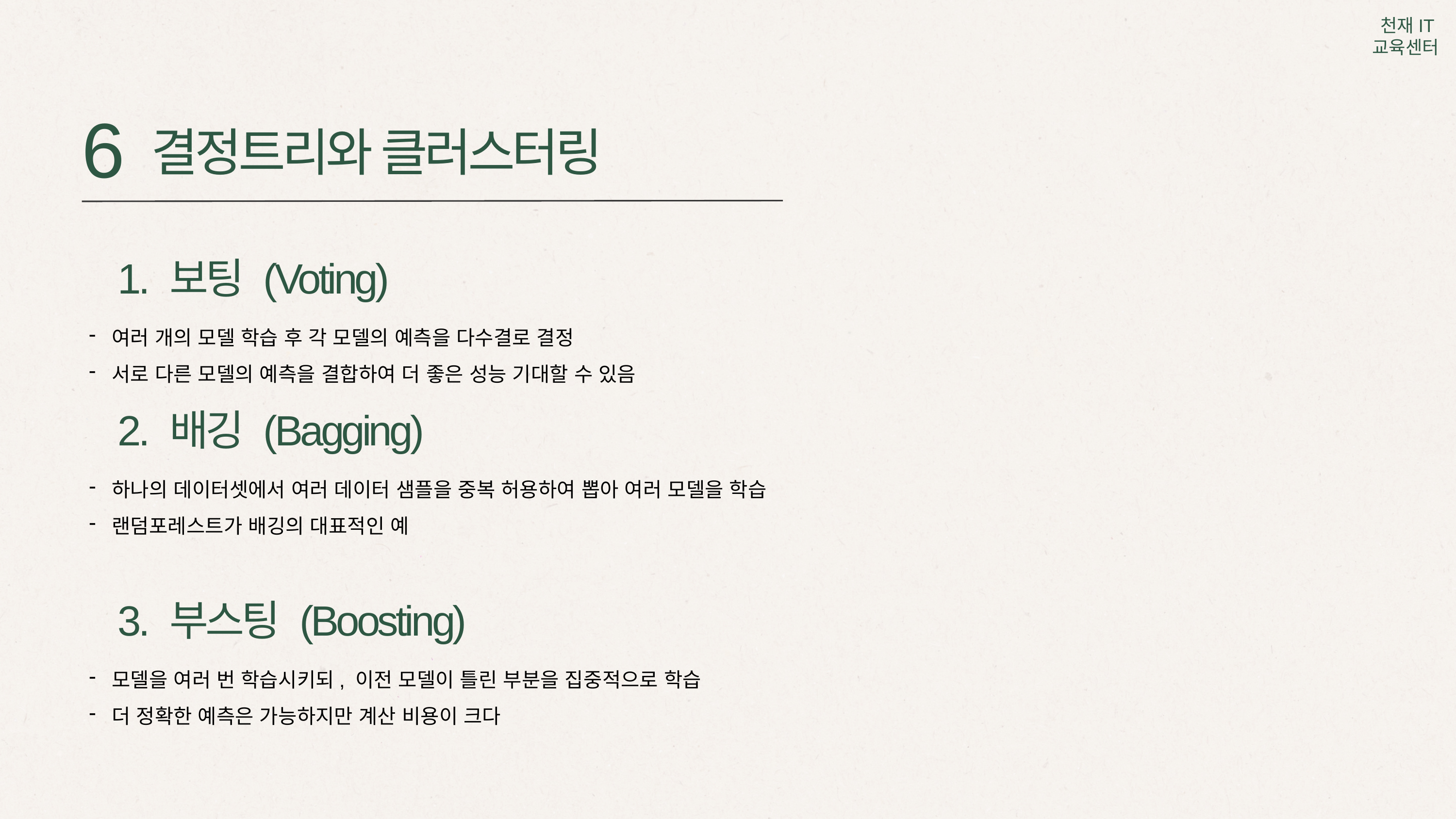

6
결정트리와 클러스터링

1. 보팅 (Voting)
여러 개의 모델 학습 후 각 모델의 예측을 다수결로 결정
서로 다른 모델의 예측을 결합하여 더 좋은 성능 기대할 수 있음
2. 배깅 (Bagging)
하나의 데이터셋에서 여러 데이터 샘플을 중복 허용하여 뽑아 여러 모델을 학습
랜덤포레스트가 배깅의 대표적인 예
3. 부스팅 (Boosting)
모델을 여러 번 학습시키되, 이전 모델이 틀린 부분을 집중적으로 학습
더 정확한 예측은 가능하지만 계산 비용이 크다